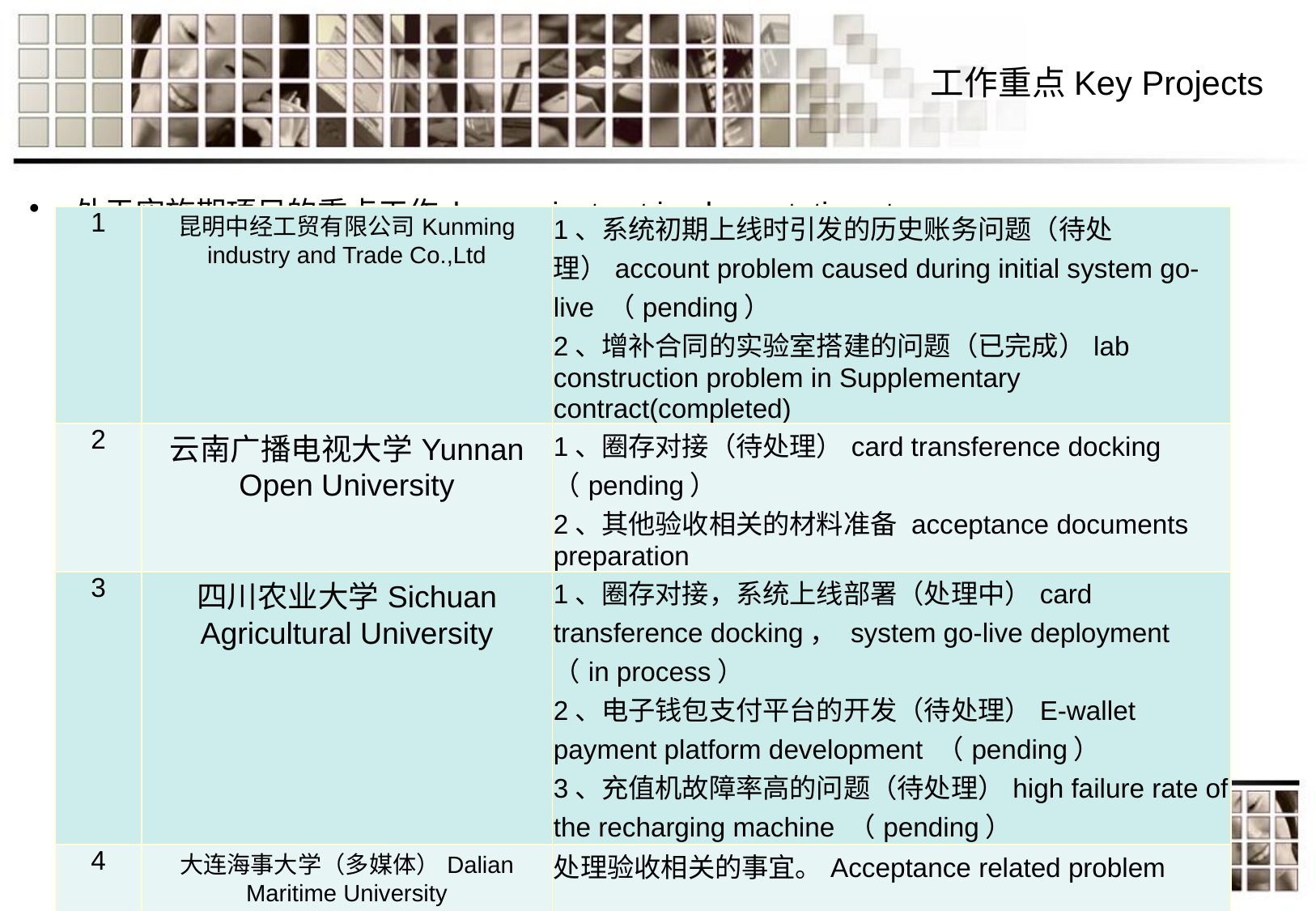

# 工作重点Key Projects
处于实施期项目的重点工作 key projects at implementation stage
| 1 | 昆明中经工贸有限公司Kunming industry and Trade Co.,Ltd | 1、系统初期上线时引发的历史账务问题（待处理）account problem caused during initial system go-live （pending） 2、增补合同的实验室搭建的问题（已完成）lab construction problem in Supplementary contract(completed) |
| --- | --- | --- |
| 2 | 云南广播电视大学Yunnan Open University | 1、圈存对接（待处理）card transference docking （pending） 2、其他验收相关的材料准备 acceptance documents preparation |
| 3 | 四川农业大学Sichuan Agricultural University | 1、圈存对接，系统上线部署（处理中）card transference docking， system go-live deployment （in process） 2、电子钱包支付平台的开发（待处理）E-wallet payment platform development （pending） 3、充值机故障率高的问题（待处理）high failure rate of the recharging machine （pending） |
| 4 | 大连海事大学（多媒体）Dalian Maritime University | 处理验收相关的事宜。Acceptance related problem |
| 5 | 中国银行股份有限公司昆明市东风支行Bank of China Kunming Dongfeng Branch | 银行圈存的经常性写卡失败的问题 frequent writing card failure in bank transference |
| 6 | 安徽工业大学（多媒体）Anhui University | 准备验收材料 acceptance documents preparation |
| 7 | 内蒙古医学院 Inner Mongolia Medical University | 1、自助洗衣（待处理） self-service washing machine （pending） 2、自助复印（待处理） self-service copy machine（pending） 3、班车收费系统（待处理）scheduled bus charging system（pending） |
| 8 | 上海神州数码有限公司 Shanghai Digital China Co.,Ltd | 验收准备工作已完成，等待与学校召开验收会议。计划在下周五召开。Acceptance preparation completed. Acceptance meeting with the university scheduled at next Friday. |